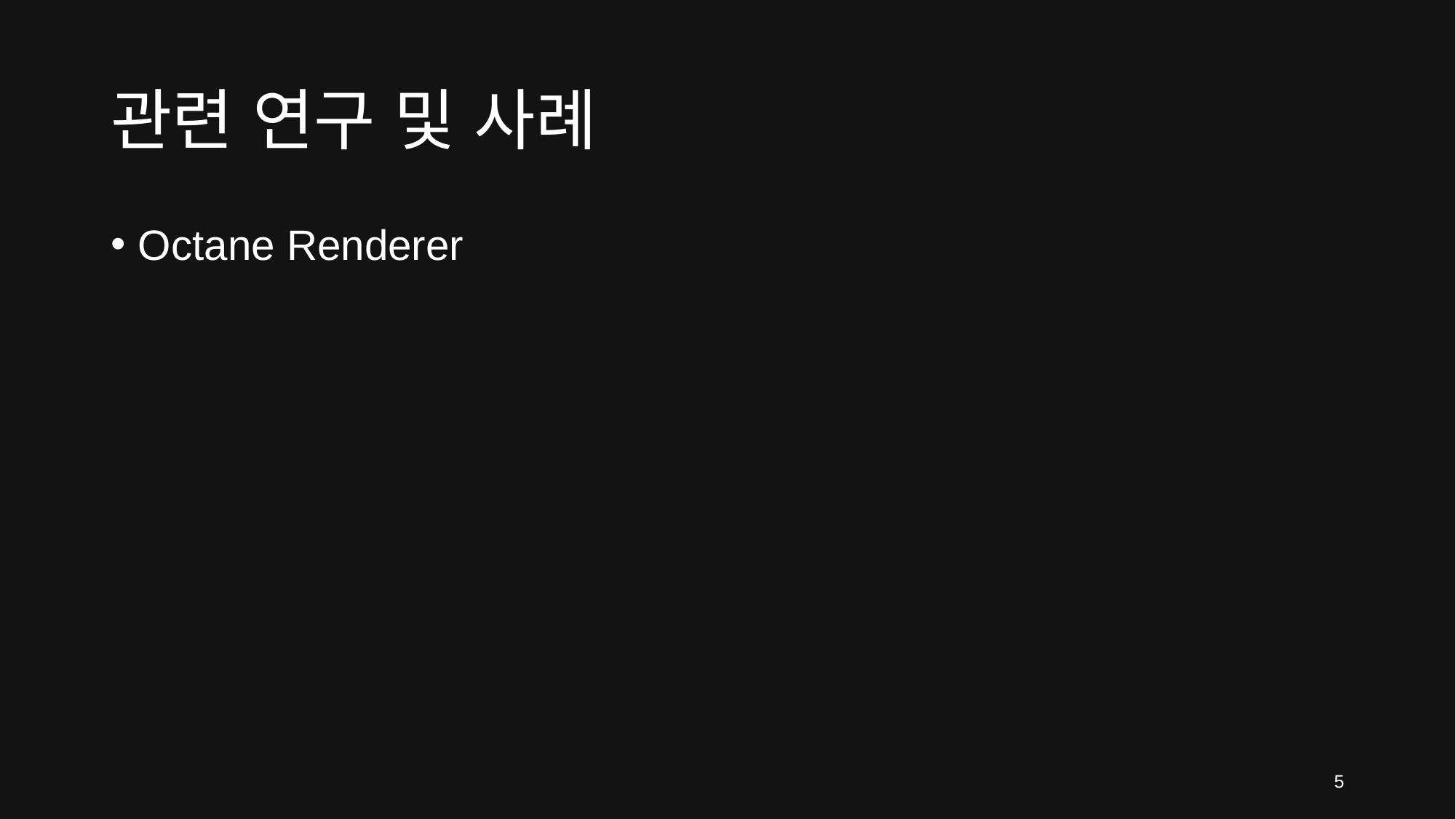

# 관련 연구 및 사례
Octane Renderer
5